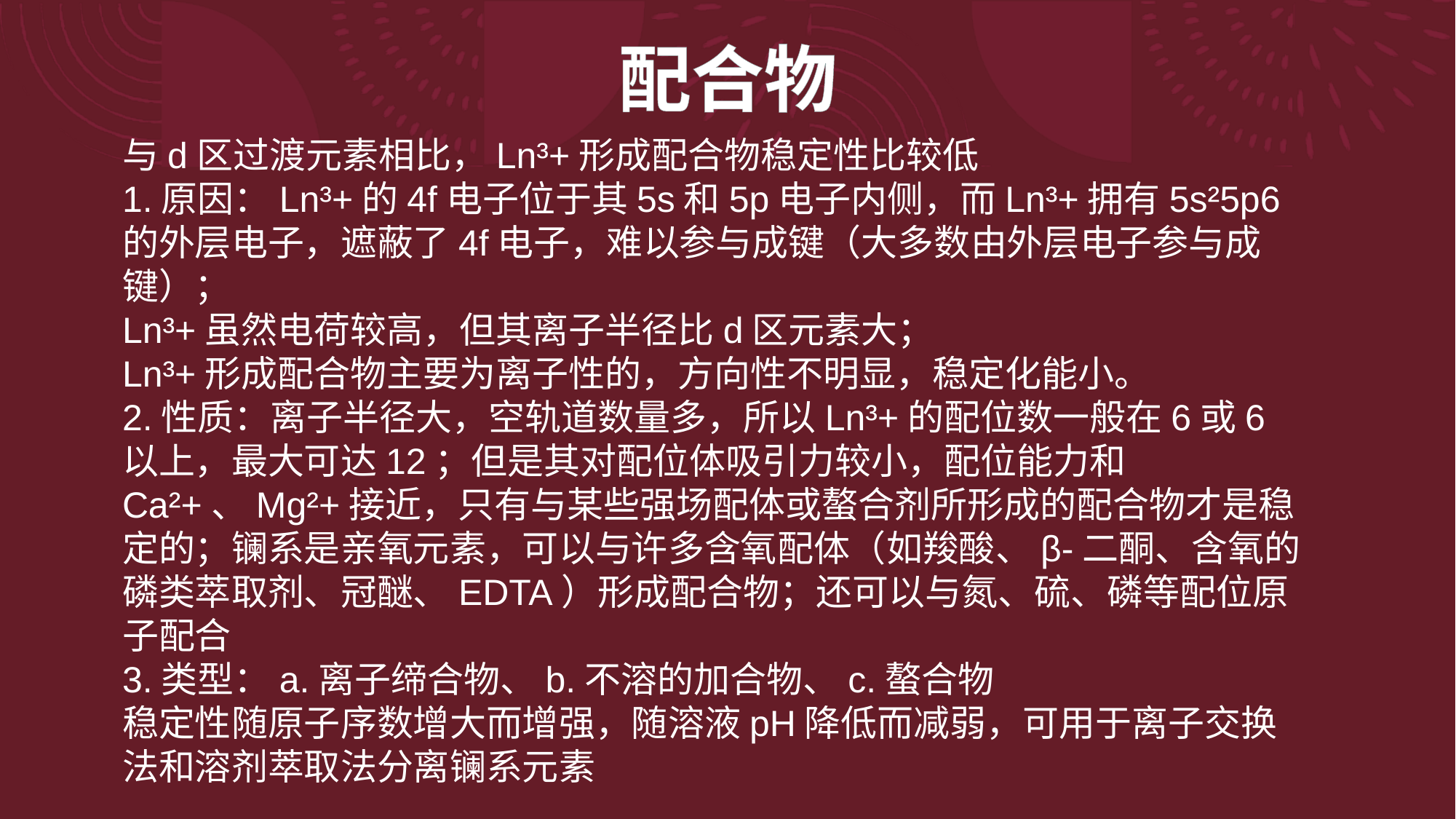

配合物
与d区过渡元素相比，Ln³+形成配合物稳定性比较低
1.原因：Ln³+的4f电子位于其5s和5p电子内侧，而Ln³+拥有5s²5p6的外层电子，遮蔽了4f电子，难以参与成键（大多数由外层电子参与成键）；
Ln³+虽然电荷较高，但其离子半径比d区元素大；
Ln³+形成配合物主要为离子性的，方向性不明显，稳定化能小。
2.性质：离子半径大，空轨道数量多，所以Ln³+的配位数一般在6或6以上，最大可达12；但是其对配位体吸引力较小，配位能力和Ca²+、Mg²+接近，只有与某些强场配体或螯合剂所形成的配合物才是稳定的；镧系是亲氧元素，可以与许多含氧配体（如羧酸、β-二酮、含氧的磷类萃取剂、冠醚、EDTA）形成配合物；还可以与氮、硫、磷等配位原子配合
3.类型：a.离子缔合物、b.不溶的加合物、c.螯合物
稳定性随原子序数增大而增强，随溶液pH降低而减弱，可用于离子交换法和溶剂萃取法分离镧系元素